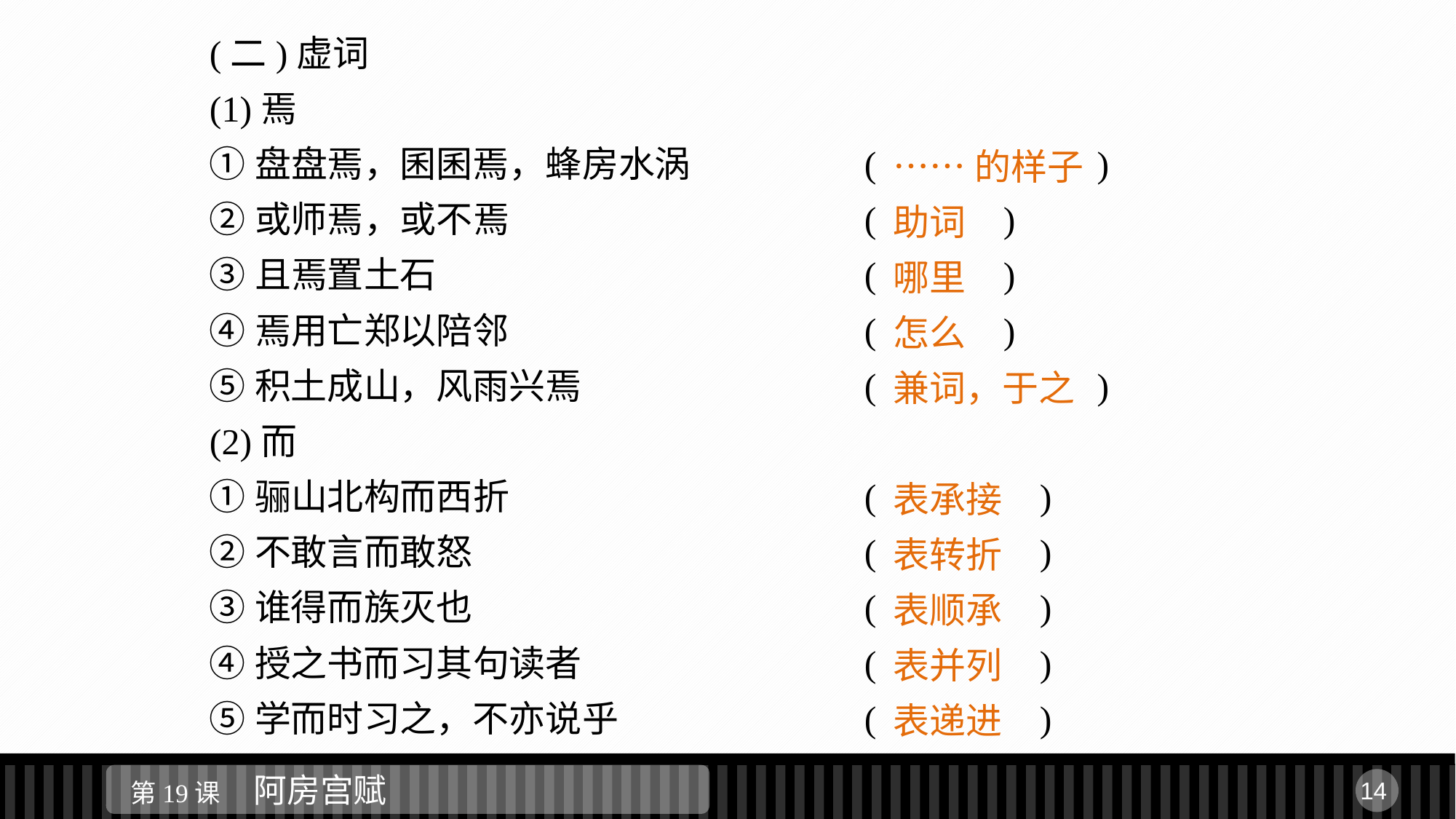

(二)虚词
(1)焉
①盘盘焉，囷囷焉，蜂房水涡		(　       　　　)
②或师焉，或不焉				(　　　)
③且焉置土石					(　　　)
④焉用亡郑以陪邻				(　　　)
⑤积土成山，风雨兴焉			(　　　       　)
(2)而
①骊山北构而西折				(　　　　)
②不敢言而敢怒				(　　　　)
③谁得而族灭也				(　　　　)
④授之书而习其句读者			(　　　　)
⑤学而时习之，不亦说乎			(　　　　)
……的样子
助词
哪里
怎么
兼词，于之

表承接
表转折
表顺承
表并列
表递进